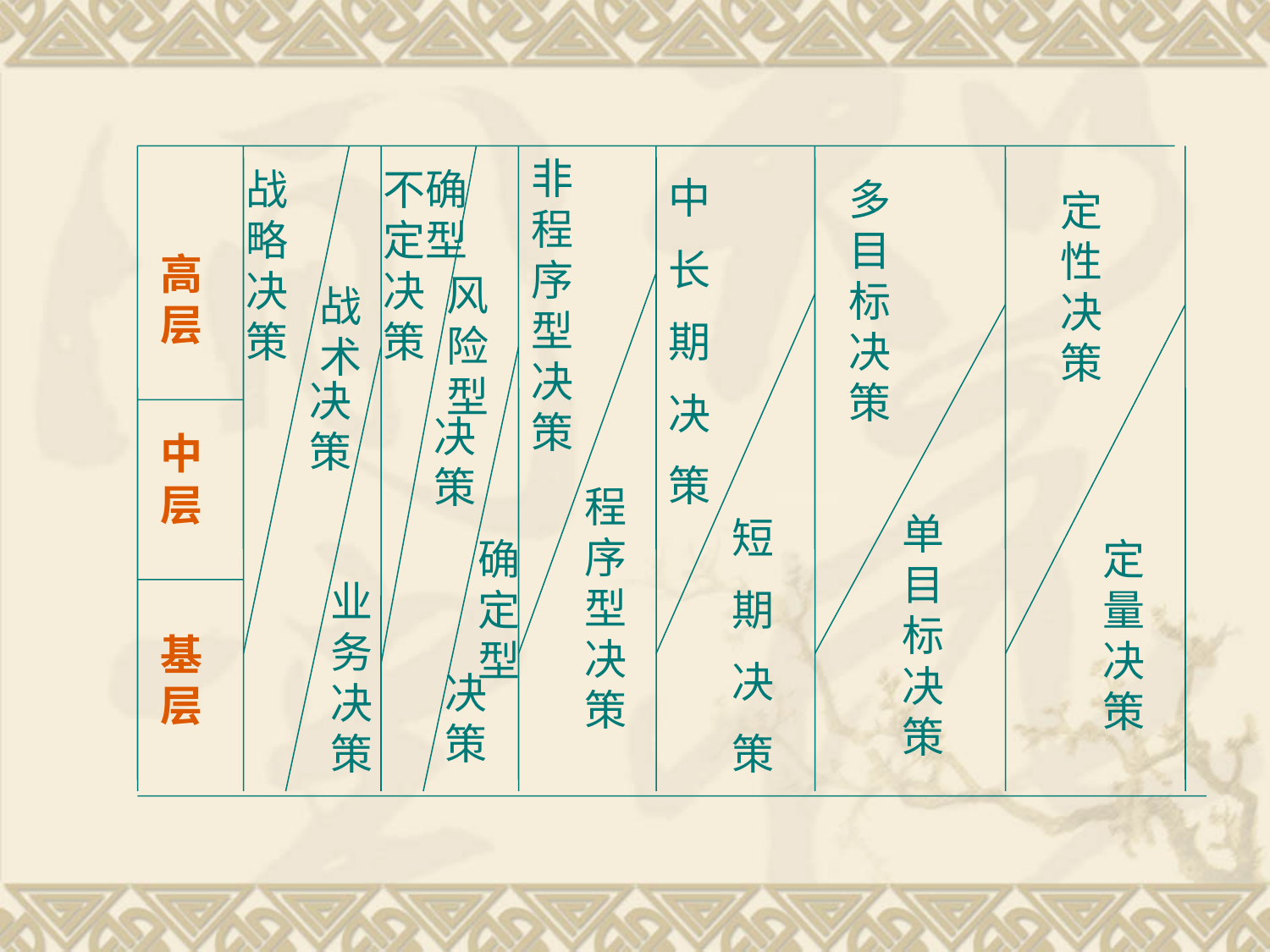

非
程
序
型
决
策

战
略
决
策
不确
定型
决
策
中
长
期
决
策
多
目
标
决
策
定
性
决
策
高
层
风
险
型
战
术

决
策

决
策
中
层
程
序
型
决
策
短
期
决
策
单
目
标
决
策
确
定
型
定
量
决
策
业
务
决
策

基
层
决
策